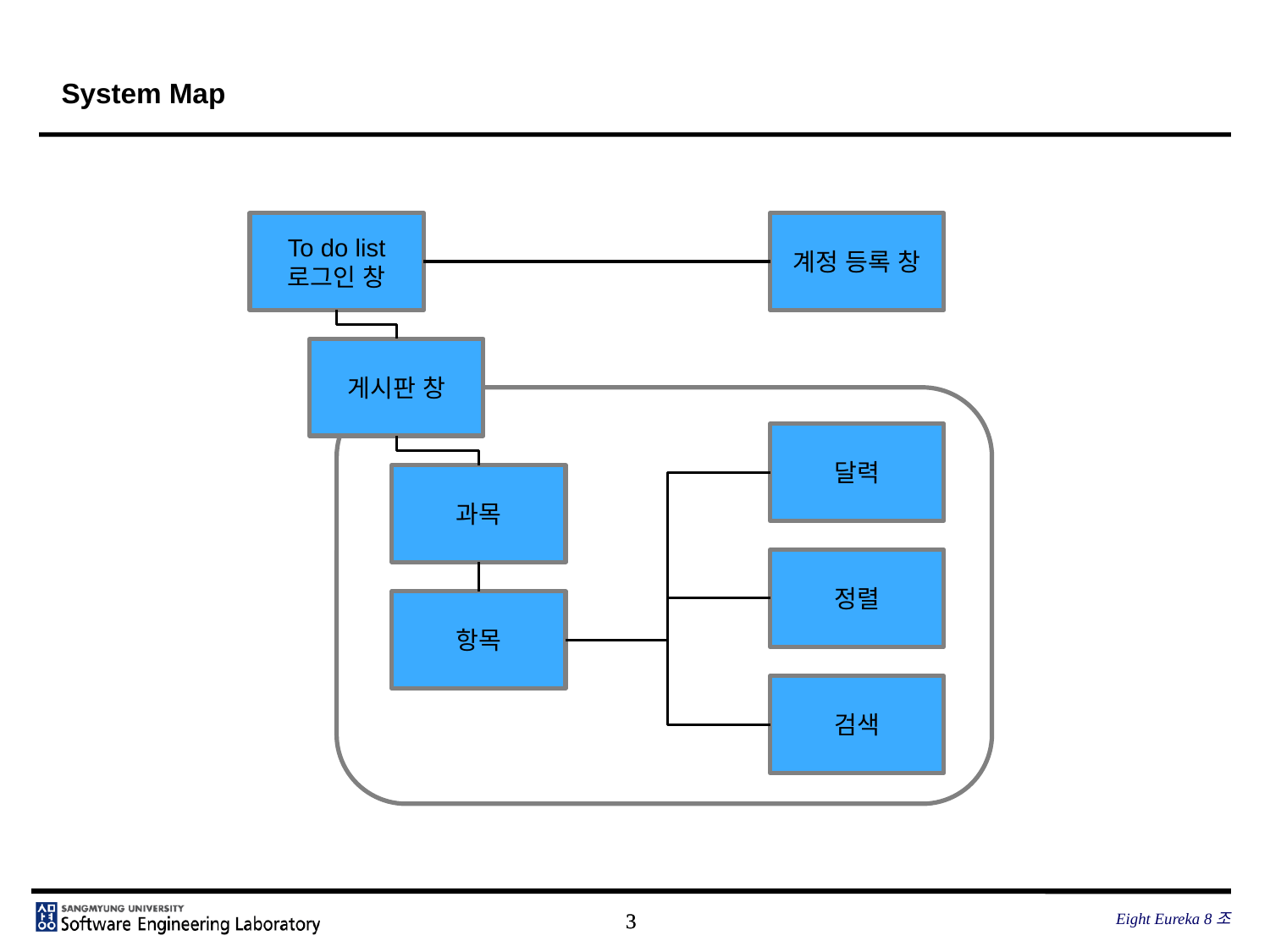

# System Map
계정 등록 창
To do list
로그인 창
게시판 창

달력
과목
정렬
항목
검색
Eight Eureka 8조